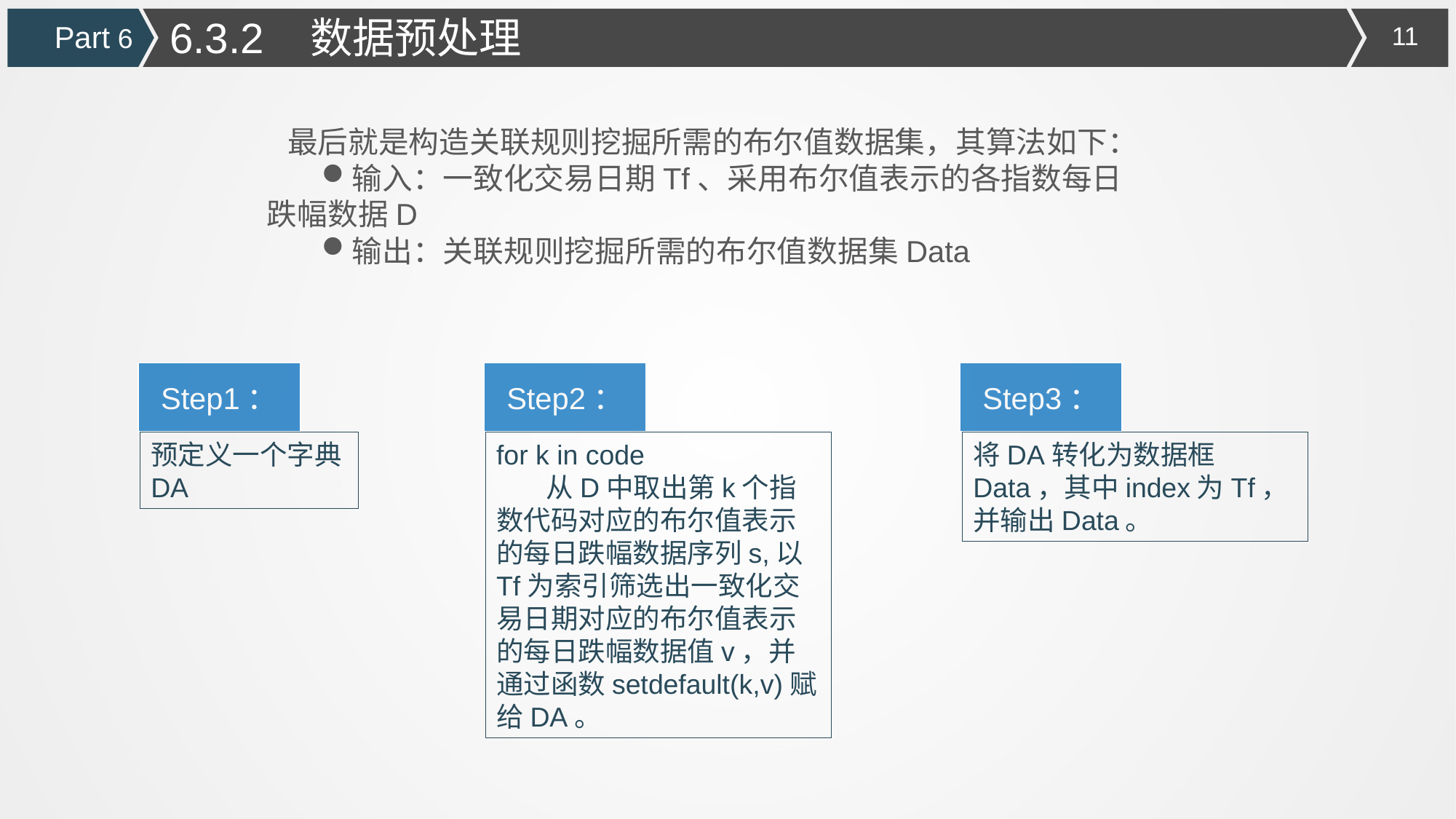

6.3.2   数据预处理
Part 6
最后就是构造关联规则挖掘所需的布尔值数据集，其算法如下：
输入：一致化交易日期Tf、采用布尔值表示的各指数每日跌幅数据D
输出：关联规则挖掘所需的布尔值数据集Data

Step1：
Step2：
Step3：
预定义一个字典DA
for k in code
       从D中取出第k个指数代码对应的布尔值表示的每日跌幅数据序列s,以Tf为索引筛选出一致化交易日期对应的布尔值表示的每日跌幅数据值v，并通过函数setdefault(k,v)赋给DA。
将DA转化为数据框Data，其中index为Tf，并输出Data。